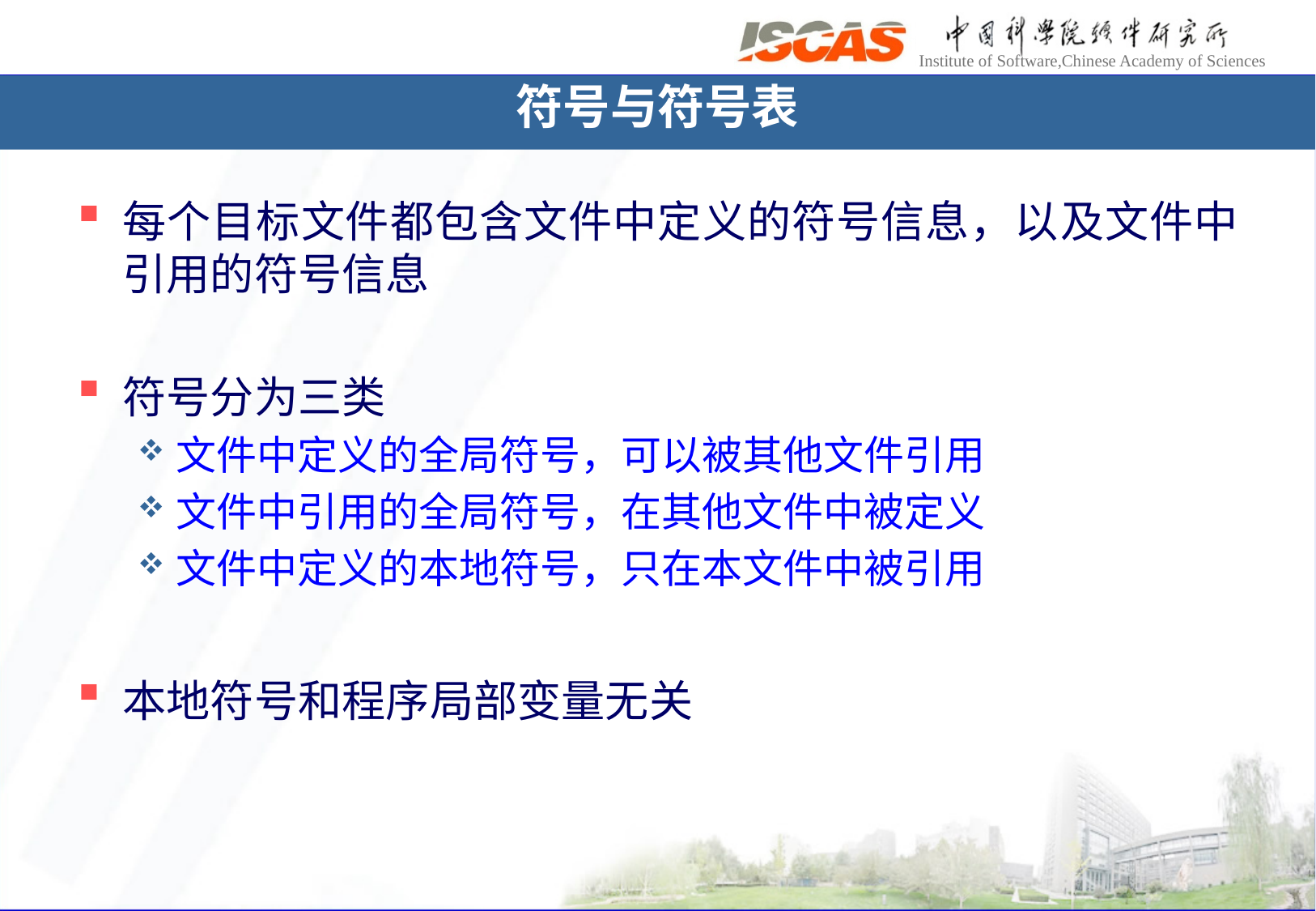

符号与符号表
每个目标文件都包含文件中定义的符号信息，以及文件中引用的符号信息

符号分为三类
文件中定义的全局符号，可以被其他文件引用
文件中引用的全局符号，在其他文件中被定义
文件中定义的本地符号，只在本文件中被引用

本地符号和程序局部变量无关